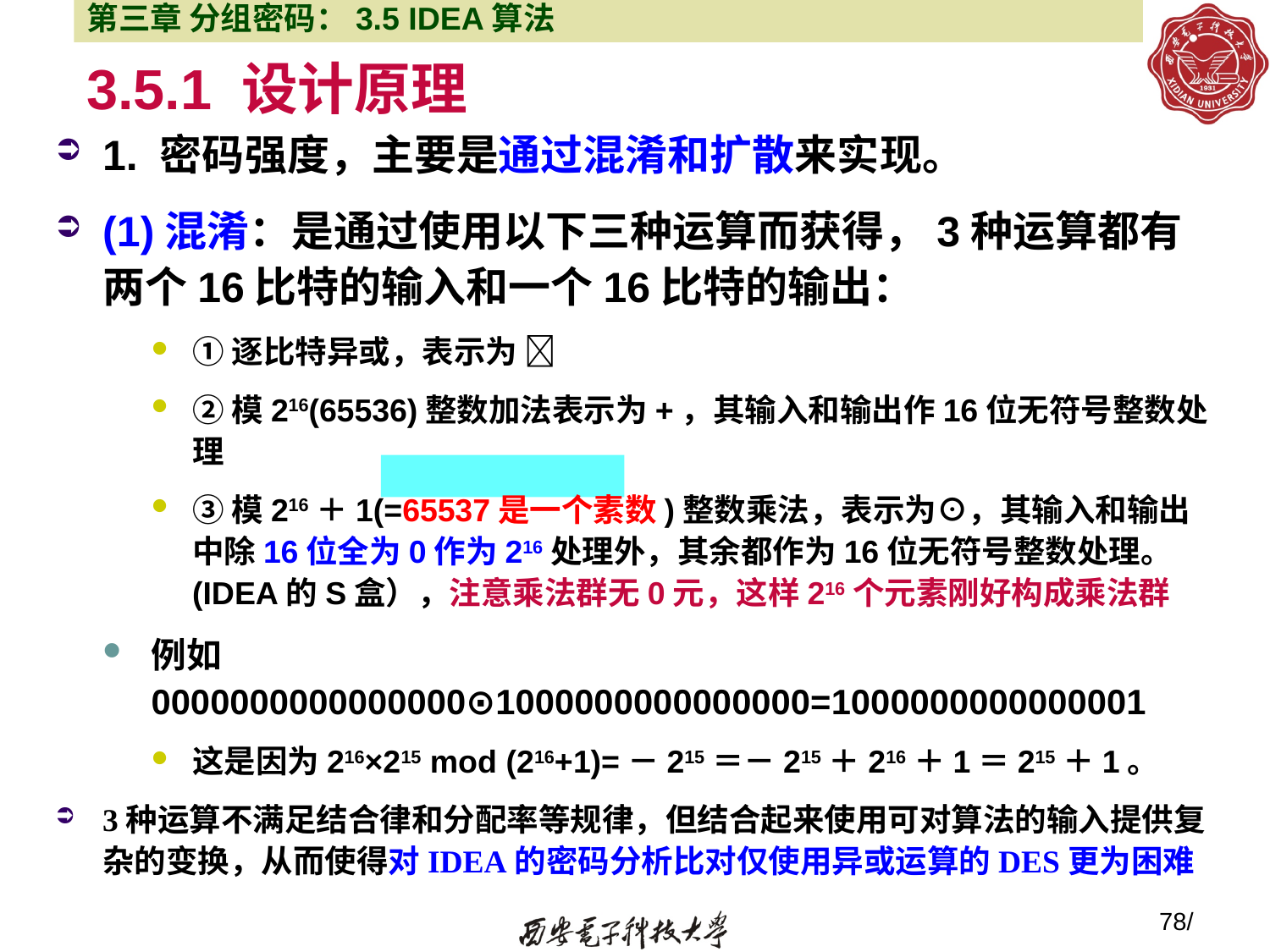

第三章 分组密码：3.5 IDEA算法
# 3.5.1 设计原理
1. 密码强度，主要是通过混淆和扩散来实现。
(1)混淆：是通过使用以下三种运算而获得，3种运算都有两个16比特的输入和一个16比特的输出：
①逐比特异或，表示为 ⊕
②模216(65536)整数加法表示为+，其输入和输出作16位无符号整数处理
③模216＋1(=65537是一个素数)整数乘法，表示为⊙，其输入和输出中除16位全为0作为216处理外，其余都作为16位无符号整数处理。(IDEA的S盒），注意乘法群无0元，这样216个元素刚好构成乘法群
例如 	0000000000000000⊙1000000000000000=1000000000000001
这是因为216×215 mod (216+1)=－215＝－215＋216＋1＝215＋1。
3种运算不满足结合律和分配率等规律，但结合起来使用可对算法的输入提供复杂的变换，从而使得对IDEA的密码分析比对仅使用异或运算的DES更为困难

78/